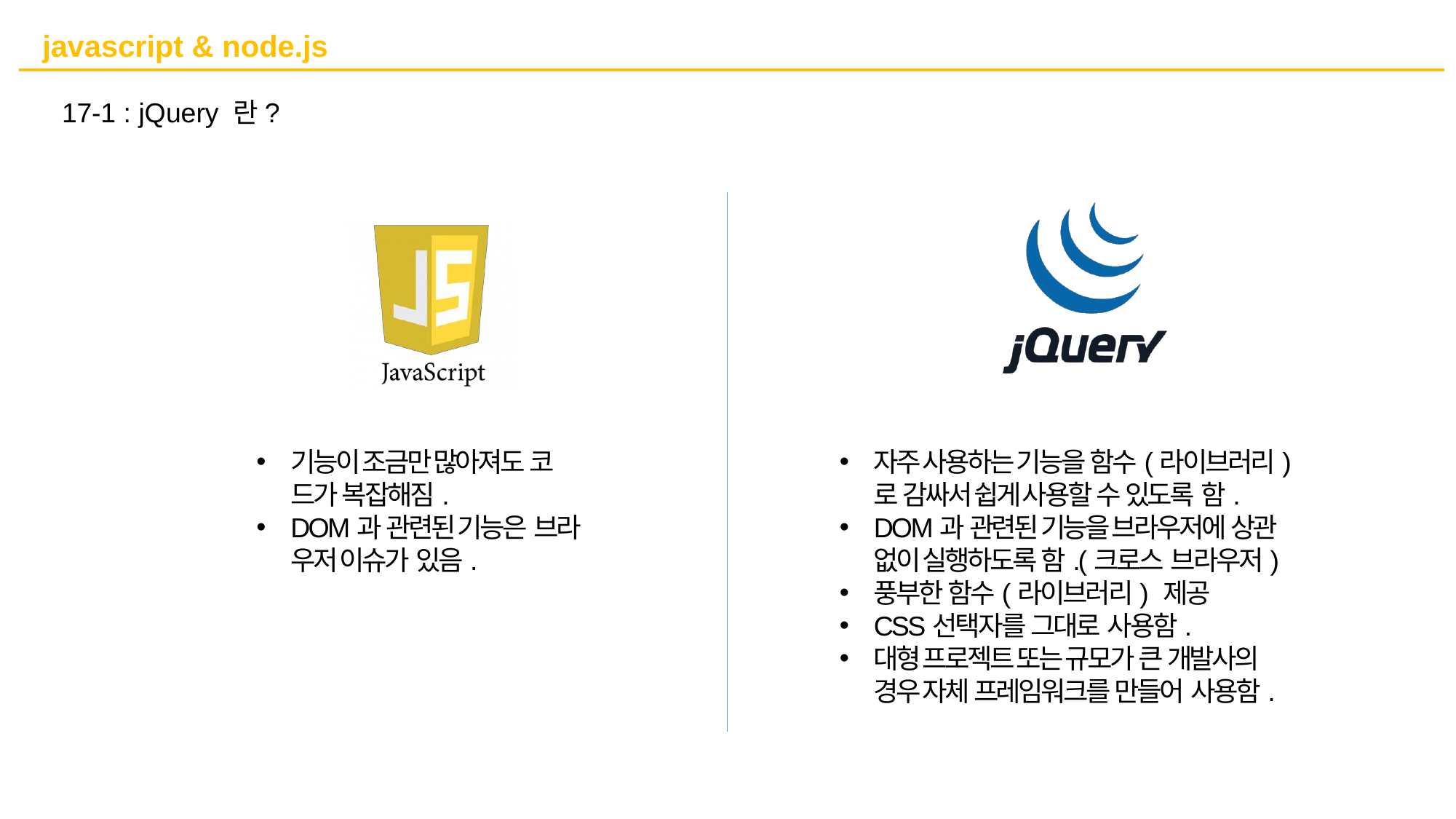

# javascript & node.js

17-1 : jQuery 란?

기능이 조금만 많아져도 코  드가 복잡해짐.
DOM과 관련된 기능은 브라  우저 이슈가 있음.
자주 사용하는 기능을 함수(라이브러리)  로 감싸서 쉽게 사용할 수 있도록 함.
DOM과 관련된 기능을 브라우저에 상관  없이 실행하도록 함.(크로스 브라우저)
풍부한 함수(라이브러리) 제공
CSS선택자를 그대로 사용함.
대형 프로젝트 또는 규모가 큰 개발사의  경우 자체 프레임워크를 만들어 사용함.